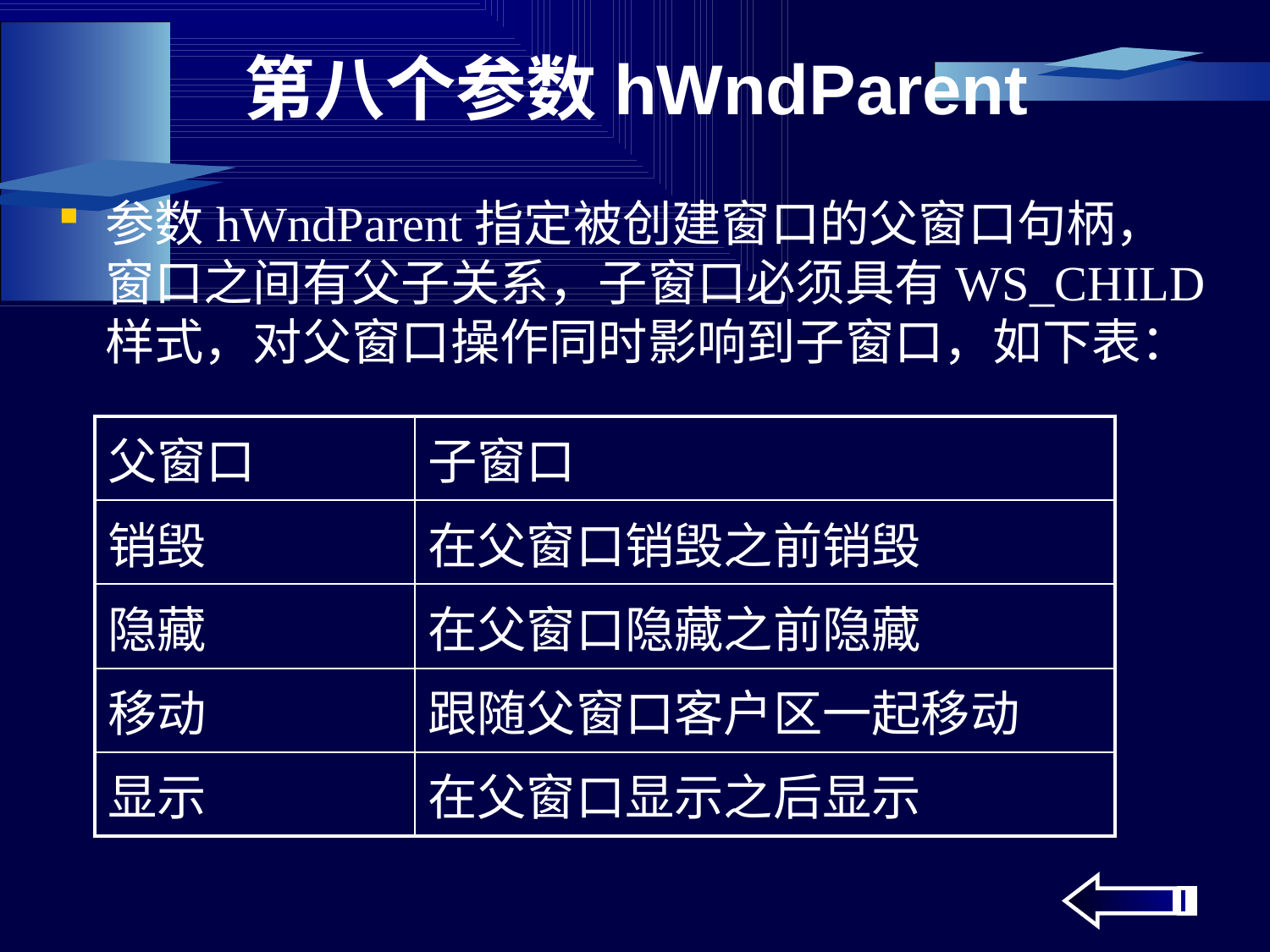

# 第八个参数hWndParent
参数hWndParent指定被创建窗口的父窗口句柄，窗口之间有父子关系，子窗口必须具有WS_CHILD样式，对父窗口操作同时影响到子窗口，如下表：
| 父窗口 | 子窗口 |
| --- | --- |
| 销毁 | 在父窗口销毁之前销毁 |
| 隐藏 | 在父窗口隐藏之前隐藏 |
| 移动 | 跟随父窗口客户区一起移动 |
| 显示 | 在父窗口显示之后显示 |